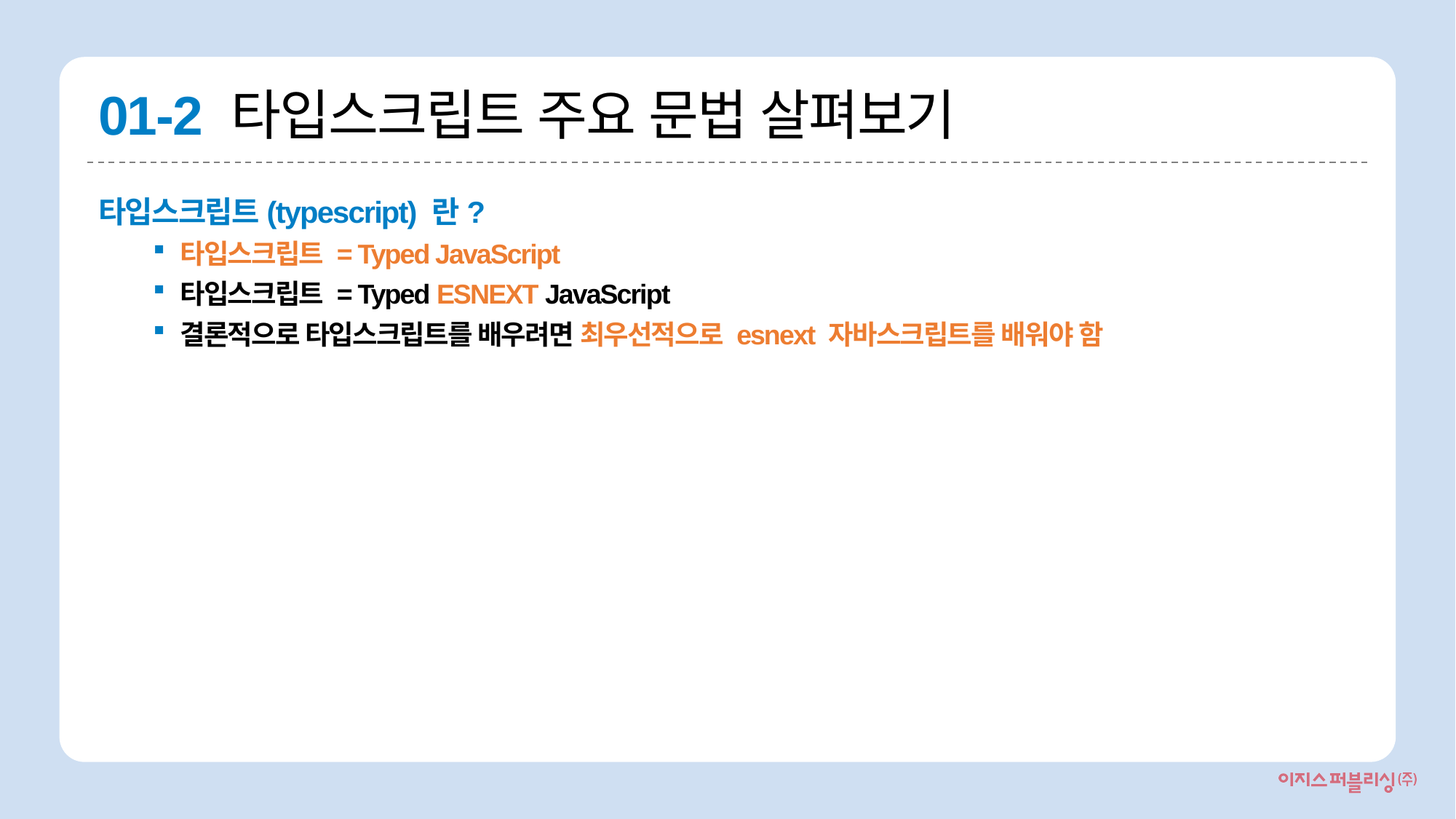

# 01-2 타입스크립트 주요 문법 살펴보기
타입스크립트(typescript) 란?
타입스크립트 = Typed JavaScript
타입스크립트 = Typed ESNEXT JavaScript
결론적으로 타입스크립트를 배우려면 최우선적으로 esnext 자바스크립트를 배워야 함